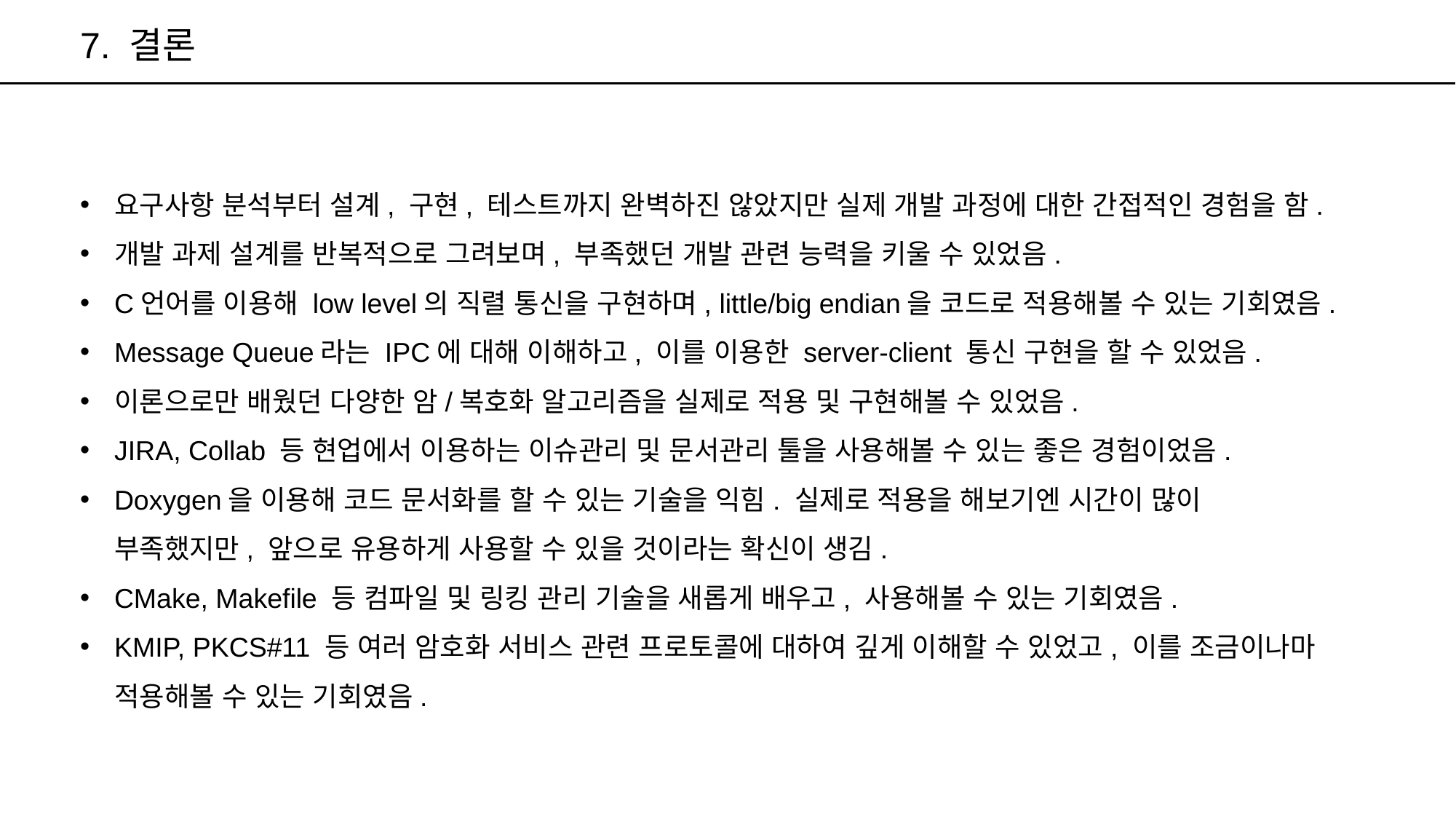

7. 결론
요구사항 분석부터 설계, 구현, 테스트까지 완벽하진 않았지만 실제 개발 과정에 대한 간접적인 경험을 함.
개발 과제 설계를 반복적으로 그려보며, 부족했던 개발 관련 능력을 키울 수 있었음.
C언어를 이용해 low level의 직렬 통신을 구현하며, little/big endian을 코드로 적용해볼 수 있는 기회였음.
Message Queue라는 IPC에 대해 이해하고, 이를 이용한 server-client 통신 구현을 할 수 있었음.
이론으로만 배웠던 다양한 암/복호화 알고리즘을 실제로 적용 및 구현해볼 수 있었음.
JIRA, Collab 등 현업에서 이용하는 이슈관리 및 문서관리 툴을 사용해볼 수 있는 좋은 경험이었음.
Doxygen을 이용해 코드 문서화를 할 수 있는 기술을 익힘. 실제로 적용을 해보기엔 시간이 많이 부족했지만, 앞으로 유용하게 사용할 수 있을 것이라는 확신이 생김.
CMake, Makefile 등 컴파일 및 링킹 관리 기술을 새롭게 배우고, 사용해볼 수 있는 기회였음.
KMIP, PKCS#11 등 여러 암호화 서비스 관련 프로토콜에 대하여 깊게 이해할 수 있었고, 이를 조금이나마 적용해볼 수 있는 기회였음.